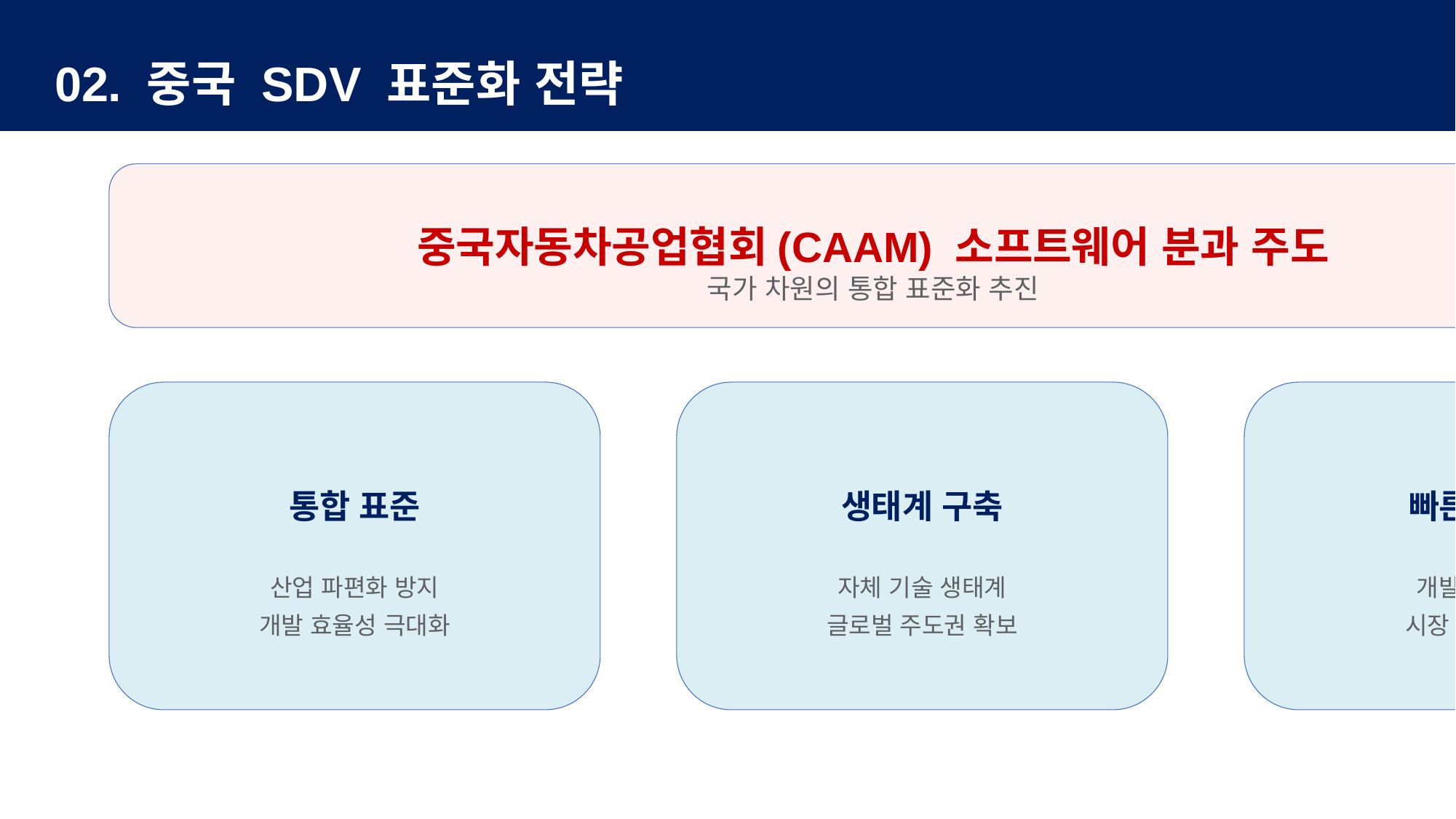

02. 중국 SDV 표준화 전략
#

중국자동차공업협회(CAAM) 소프트웨어 분과 주도
국가 차원의 통합 표준화 추진

통합 표준
산업 파편화 방지
개발 효율성 극대화

생태계 구축
자체 기술 생태계
글로벌 주도권 확보

빠른 상용화
개발 비용 절감
시장 출시 가속화